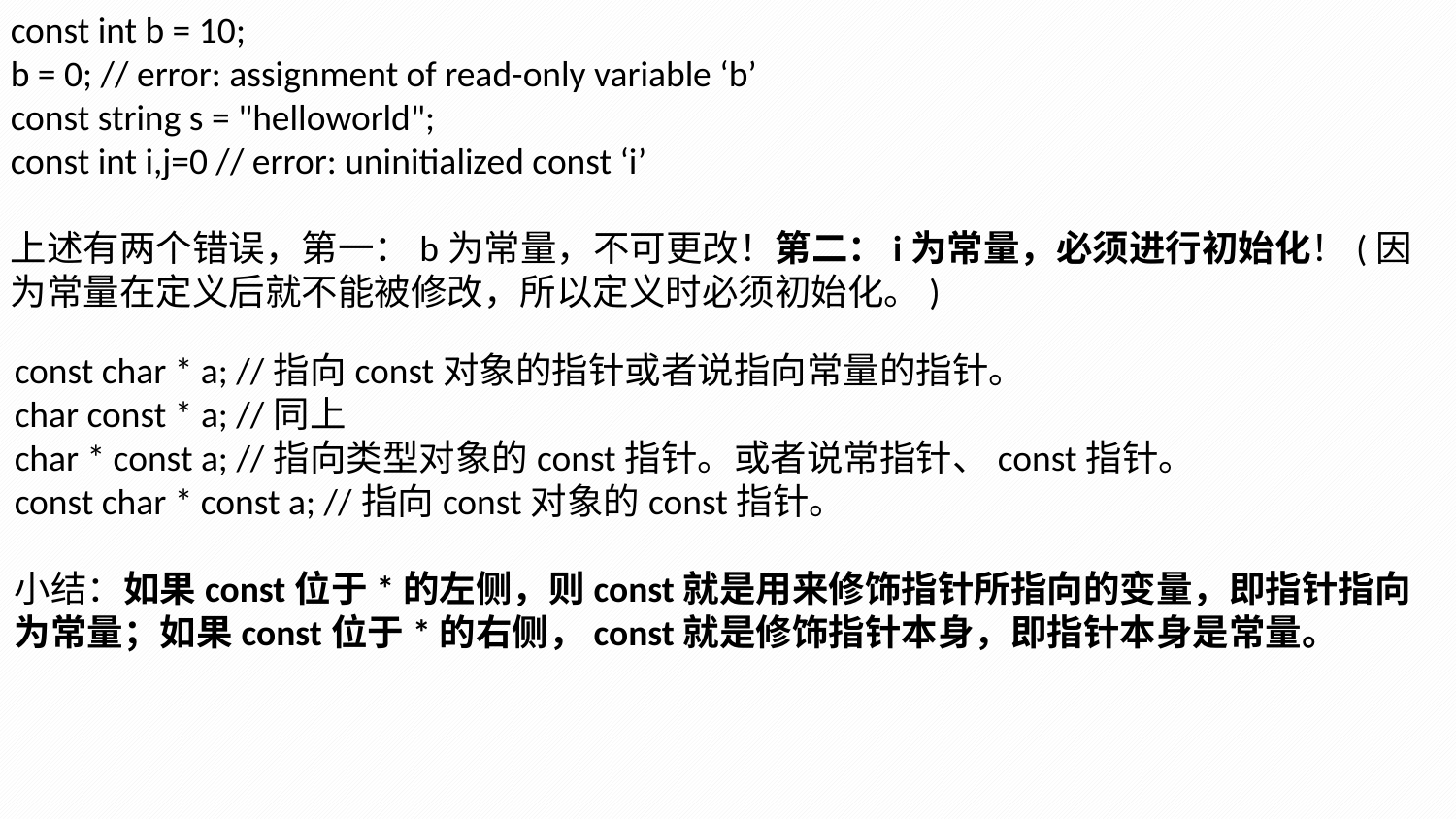

const int b = 10;
b = 0; // error: assignment of read-only variable ‘b’
const string s = "helloworld";
const int i,j=0 // error: uninitialized const ‘i’

上述有两个错误，第一：b为常量，不可更改！第二：i为常量，必须进行初始化！(因为常量在定义后就不能被修改，所以定义时必须初始化。)
const char * a; //指向const对象的指针或者说指向常量的指针。
char const * a; //同上
char * const a; //指向类型对象的const指针。或者说常指针、const指针。
const char * const a; //指向const对象的const指针。

小结：如果const位于*的左侧，则const就是用来修饰指针所指向的变量，即指针指向为常量；如果const位于*的右侧，const就是修饰指针本身，即指针本身是常量。